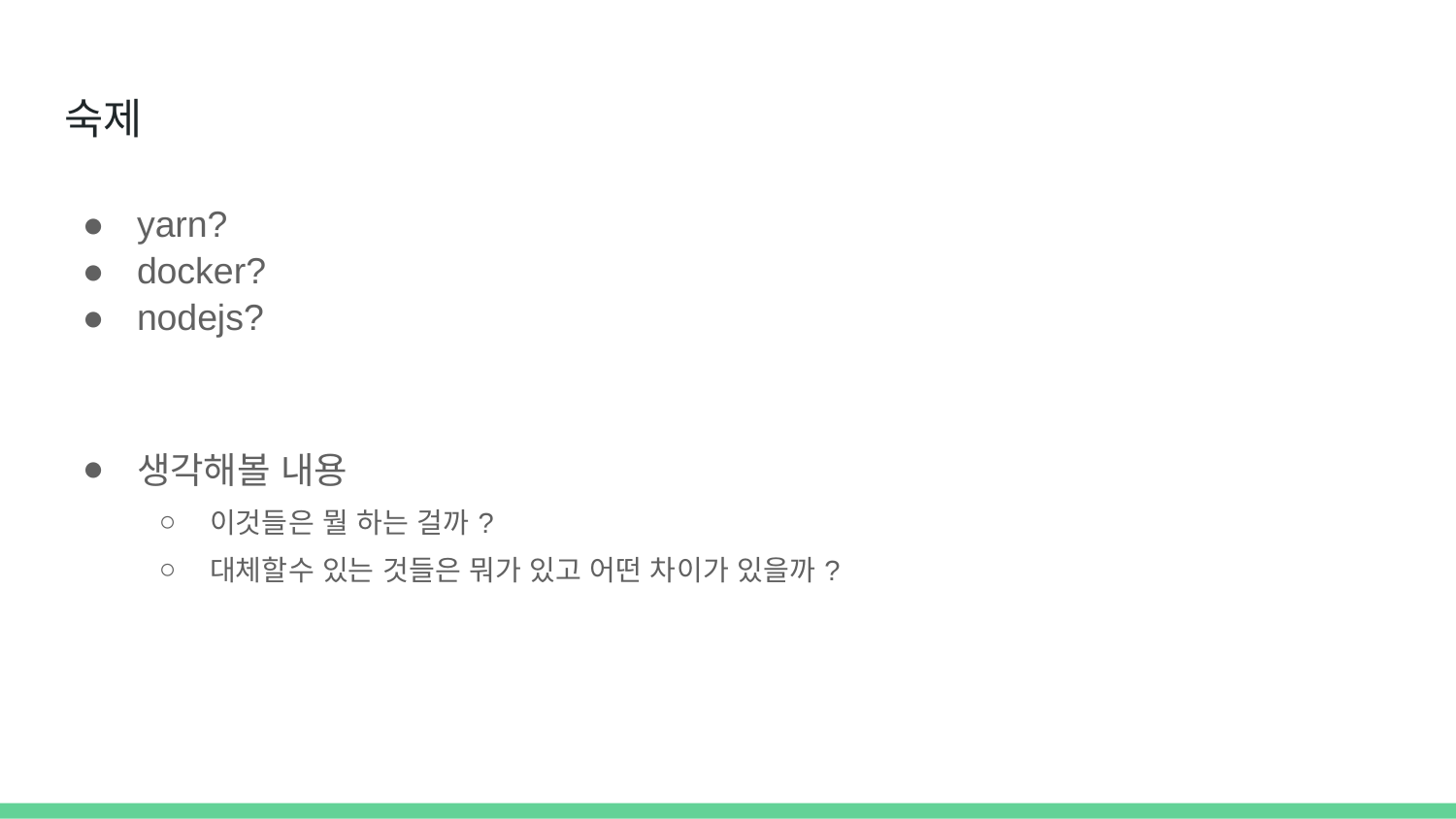

# 숙제
yarn?
docker?
nodejs?

생각해볼 내용
이것들은 뭘 하는 걸까?
대체할수 있는 것들은 뭐가 있고 어떤 차이가 있을까?